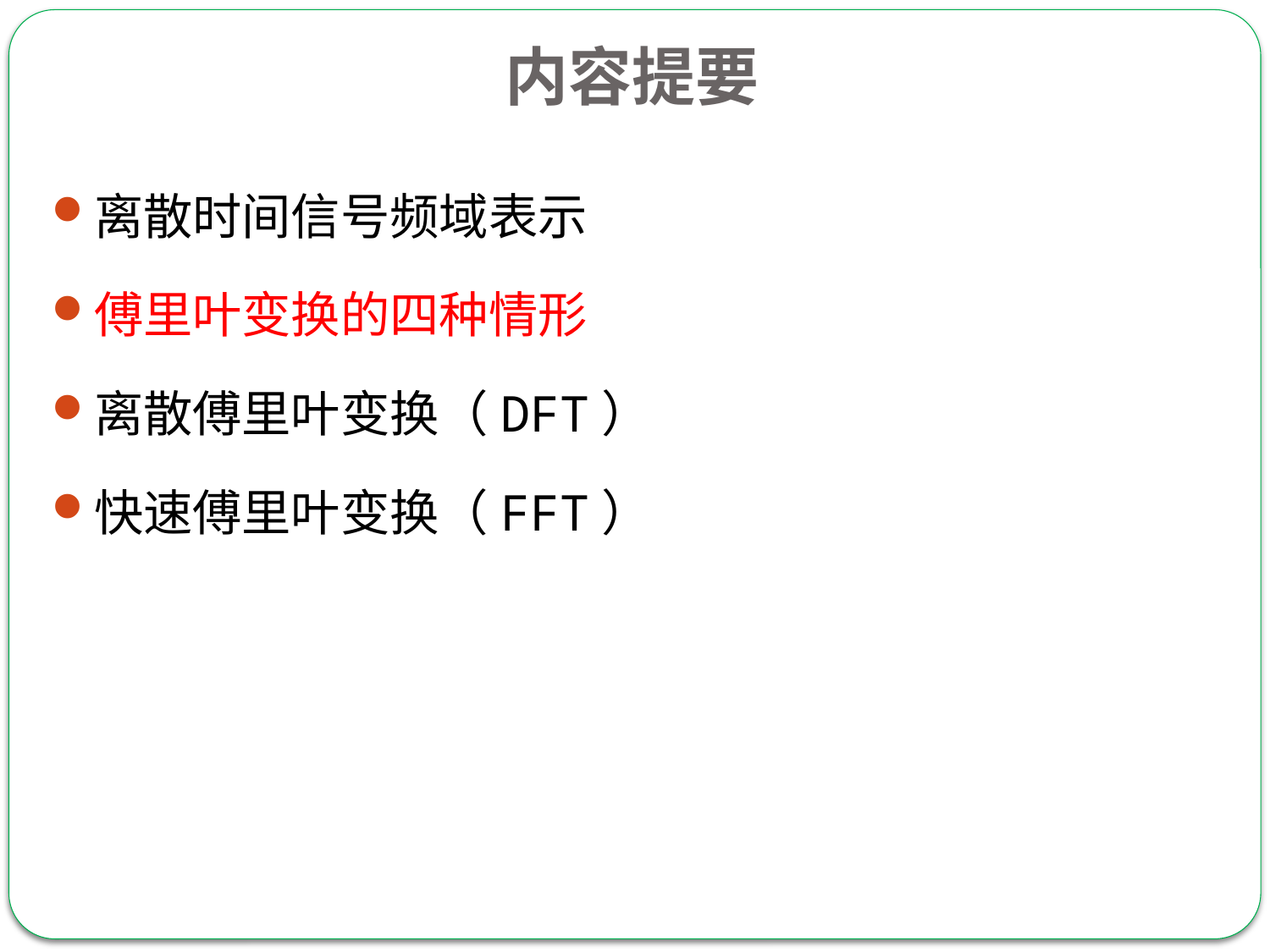

内容提要
离散时间信号频域表示
傅里叶变换的四种情形
离散傅里叶变换（DFT）
快速傅里叶变换（FFT）